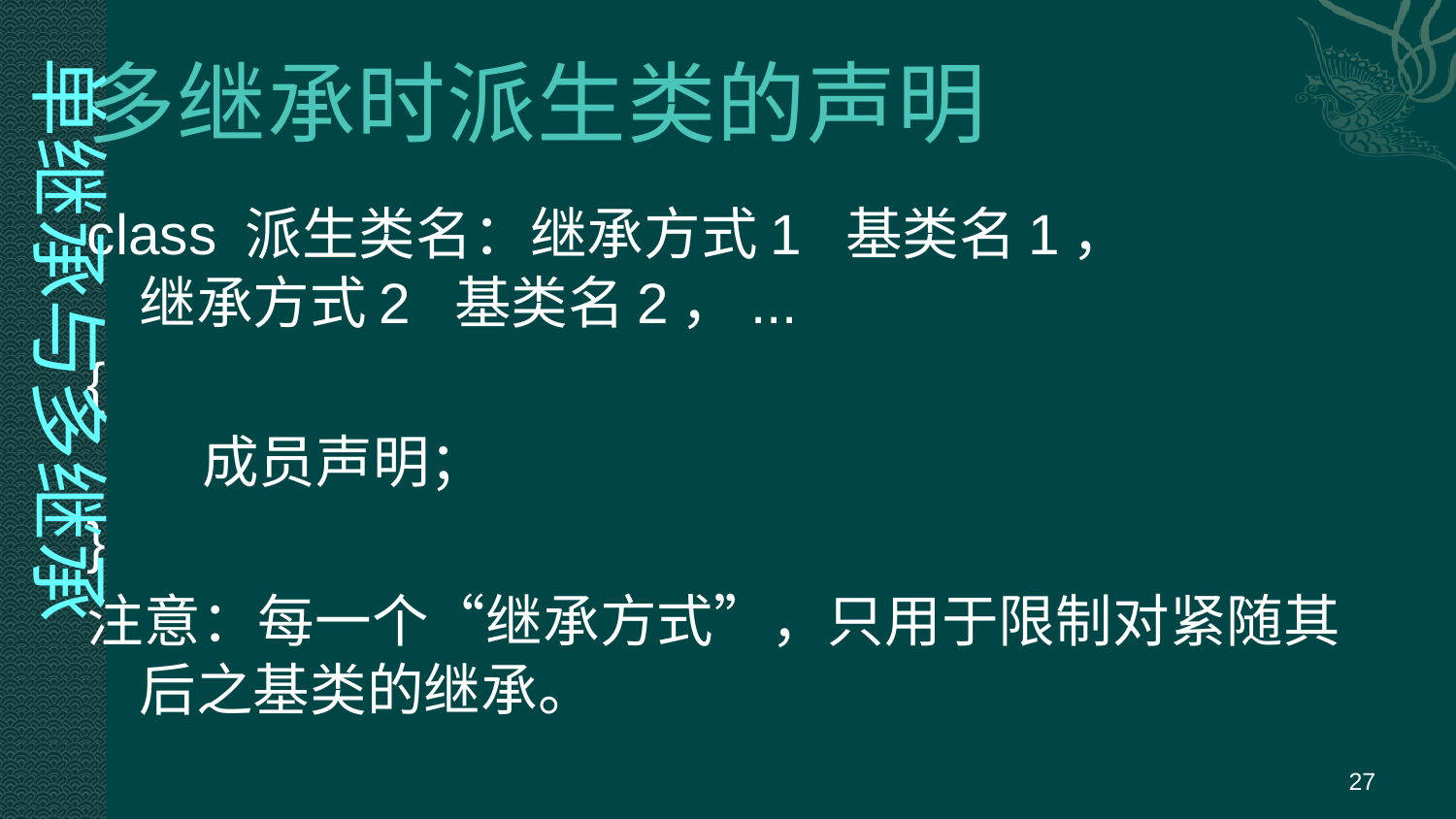

# 多继承时派生类的声明
单继承与多继承
class 派生类名：继承方式1  基类名1，
继承方式2  基类名2，...
{
        成员声明；
}
注意：每一个“继承方式”，只用于限制对紧随其后之基类的继承。
27